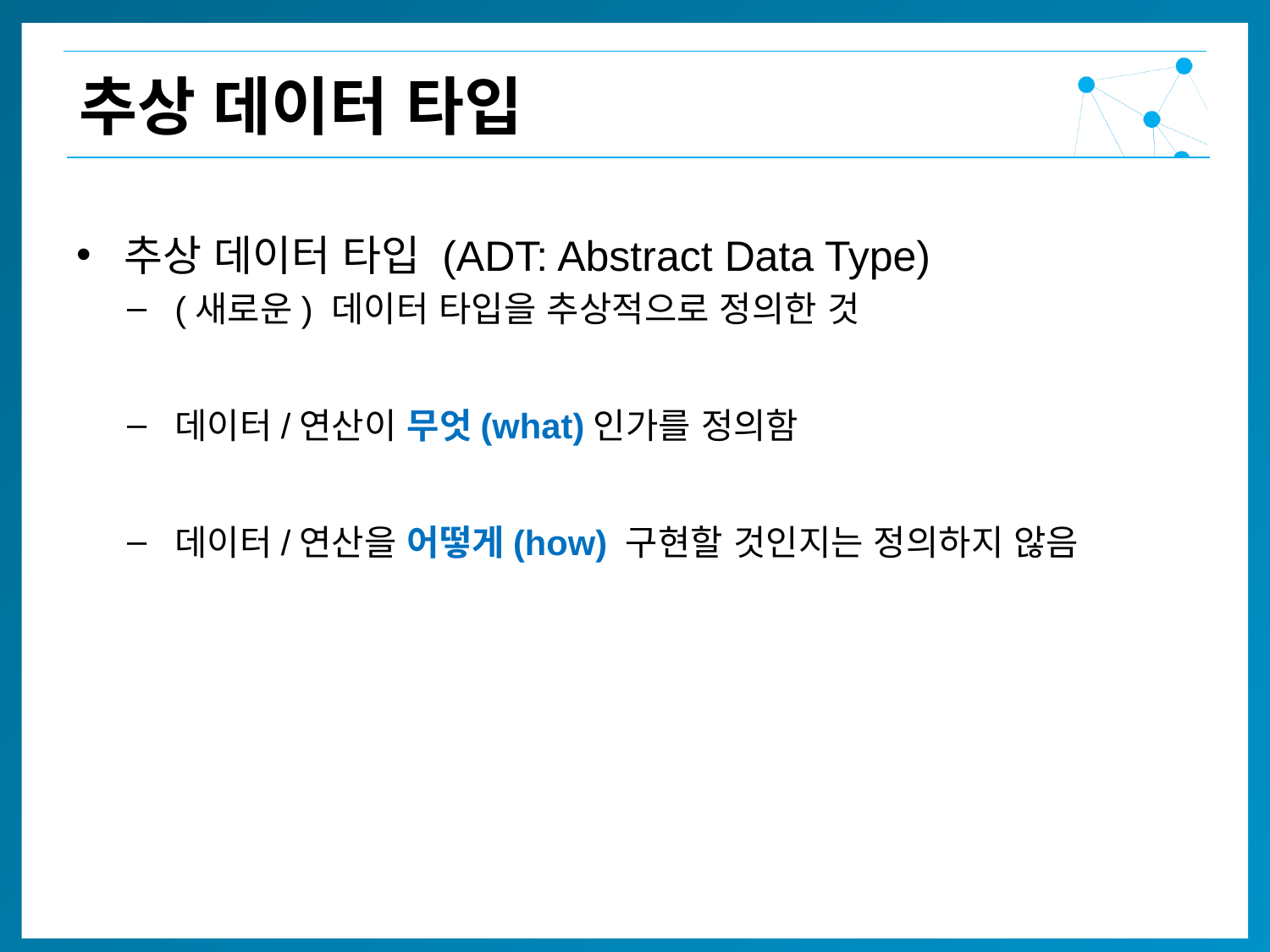

추상 데이터 타입
추상 데이터 타입 (ADT: Abstract Data Type)
(새로운) 데이터 타입을 추상적으로 정의한 것

데이터/연산이 무엇(what)인가를 정의함

데이터/연산을 어떻게(how) 구현할 것인지는 정의하지 않음